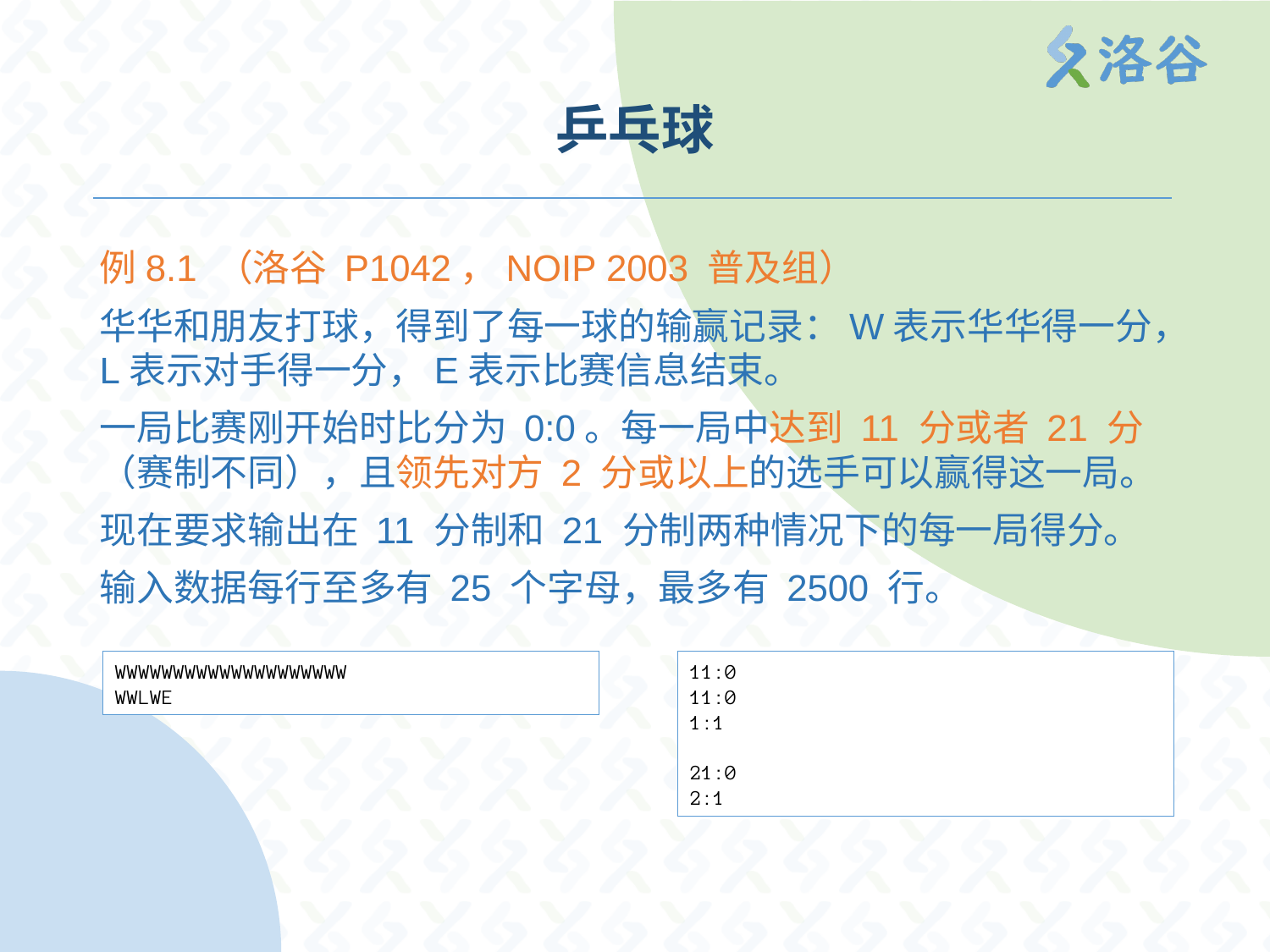

# 乒乓球
例8.1 （洛谷 P1042，NOIP 2003 普及组）
华华和朋友打球，得到了每一球的输赢记录：W表示华华得一分，L表示对手得一分，E表示比赛信息结束。
一局比赛刚开始时比分为 0:0。每一局中达到 11 分或者 21 分（赛制不同），且领先对方 2 分或以上的选手可以赢得这一局。
现在要求输出在 11 分制和 21 分制两种情况下的每一局得分。
输入数据每行至多有 25 个字母，最多有 2500 行。

WWWWWWWWWWWWWWWWWWWW
WWLWE
11:0
11:0
1:1

21:0
2:1